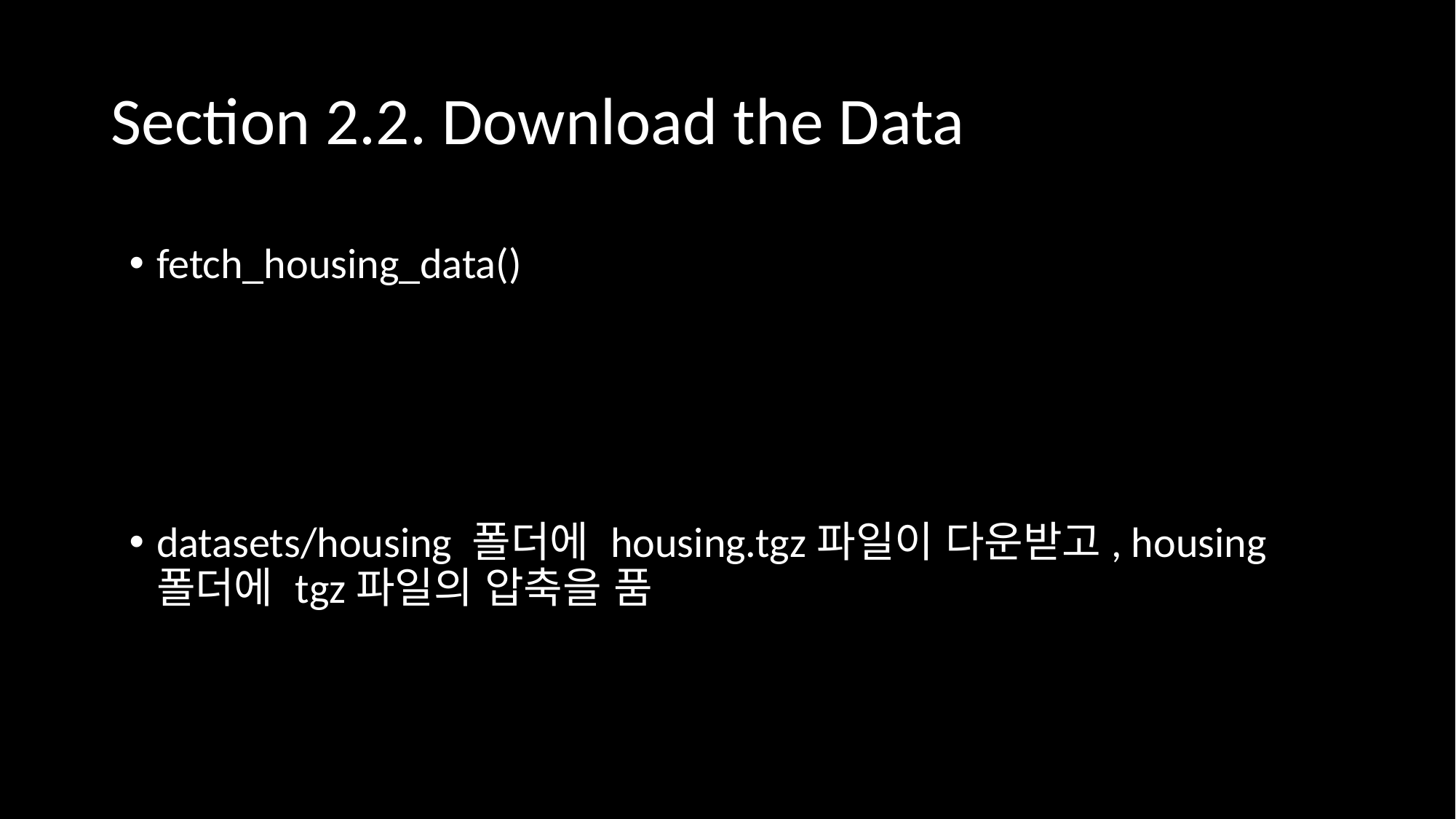

# Section 2.2. Download the Data
fetch_housing_data()
datasets/housing 폴더에 housing.tgz파일이 다운받고, housing 폴더에 tgz파일의 압축을 품